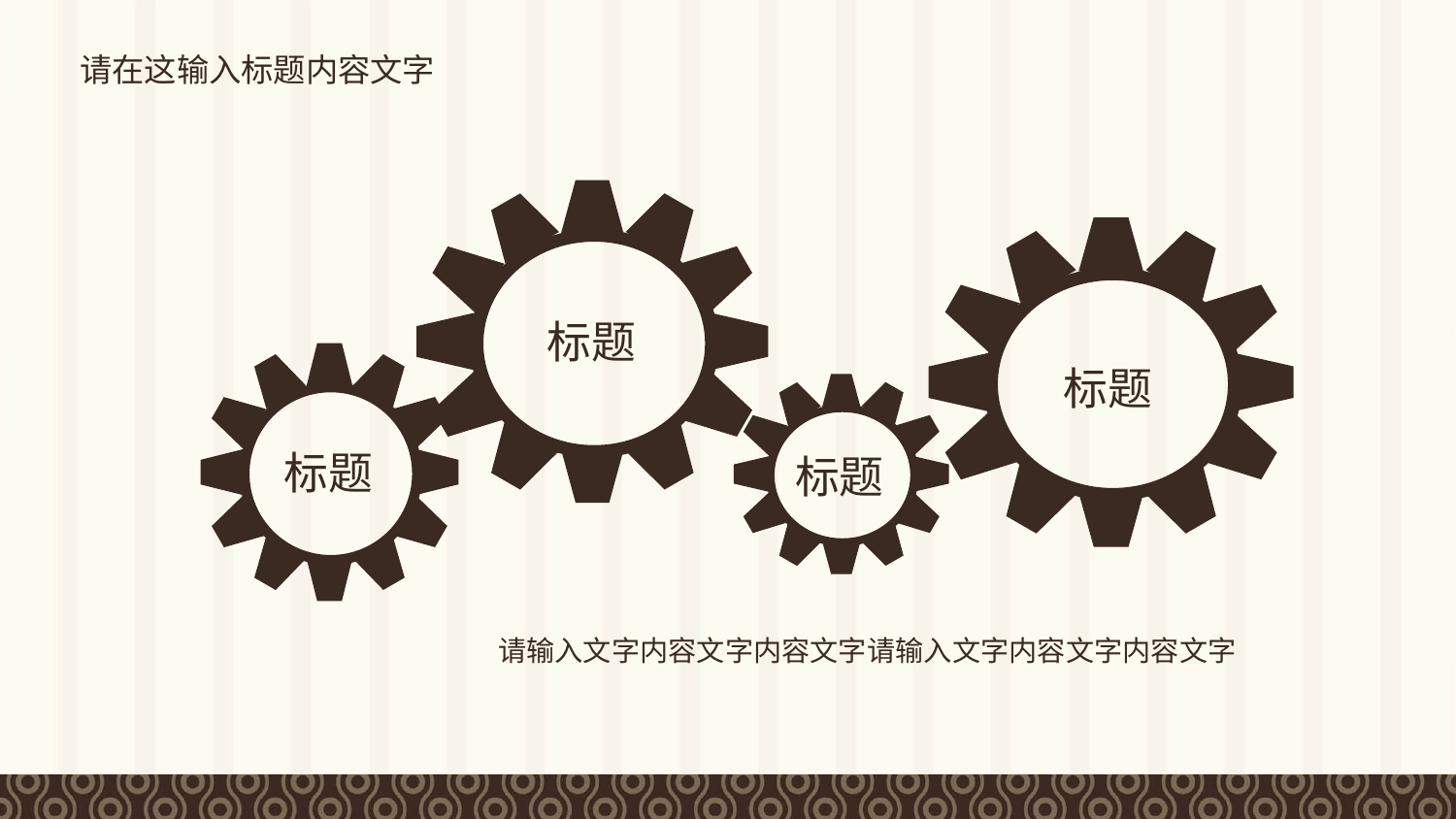

请在这输入标题内容文字

标题

标题

标题

标题
请输入文字内容文字内容文字请输入文字内容文字内容文字